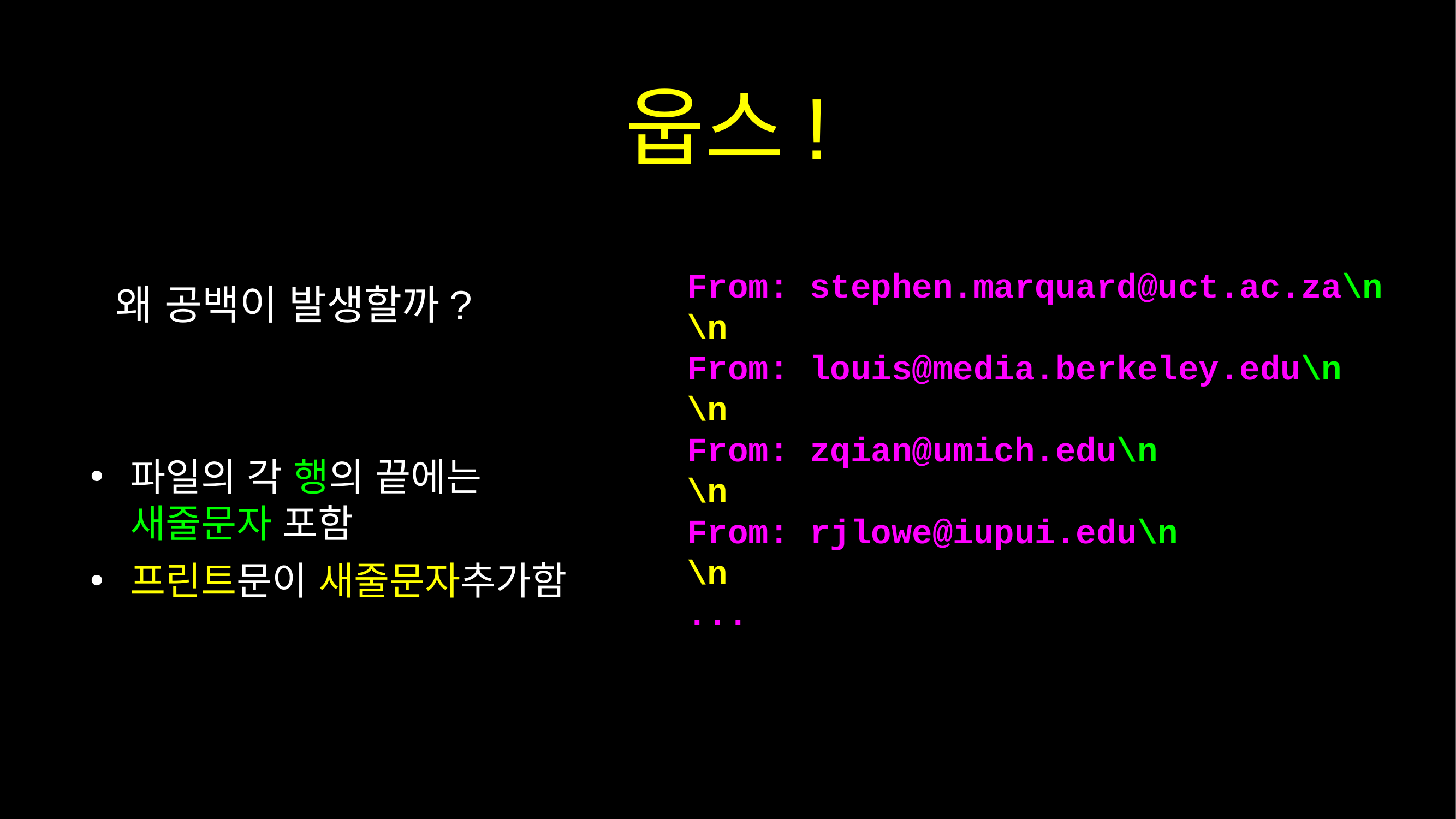

# 웁스!
왜 공백이 발생할까?
From: stephen.marquard@uct.ac.za\n
\n
From: louis@media.berkeley.edu\n
\n
From: zqian@umich.edu\n
\n
From: rjlowe@iupui.edu\n
\n
...
파일의 각 행의 끝에는 새줄문자 포함
프린트문이 새줄문자추가함